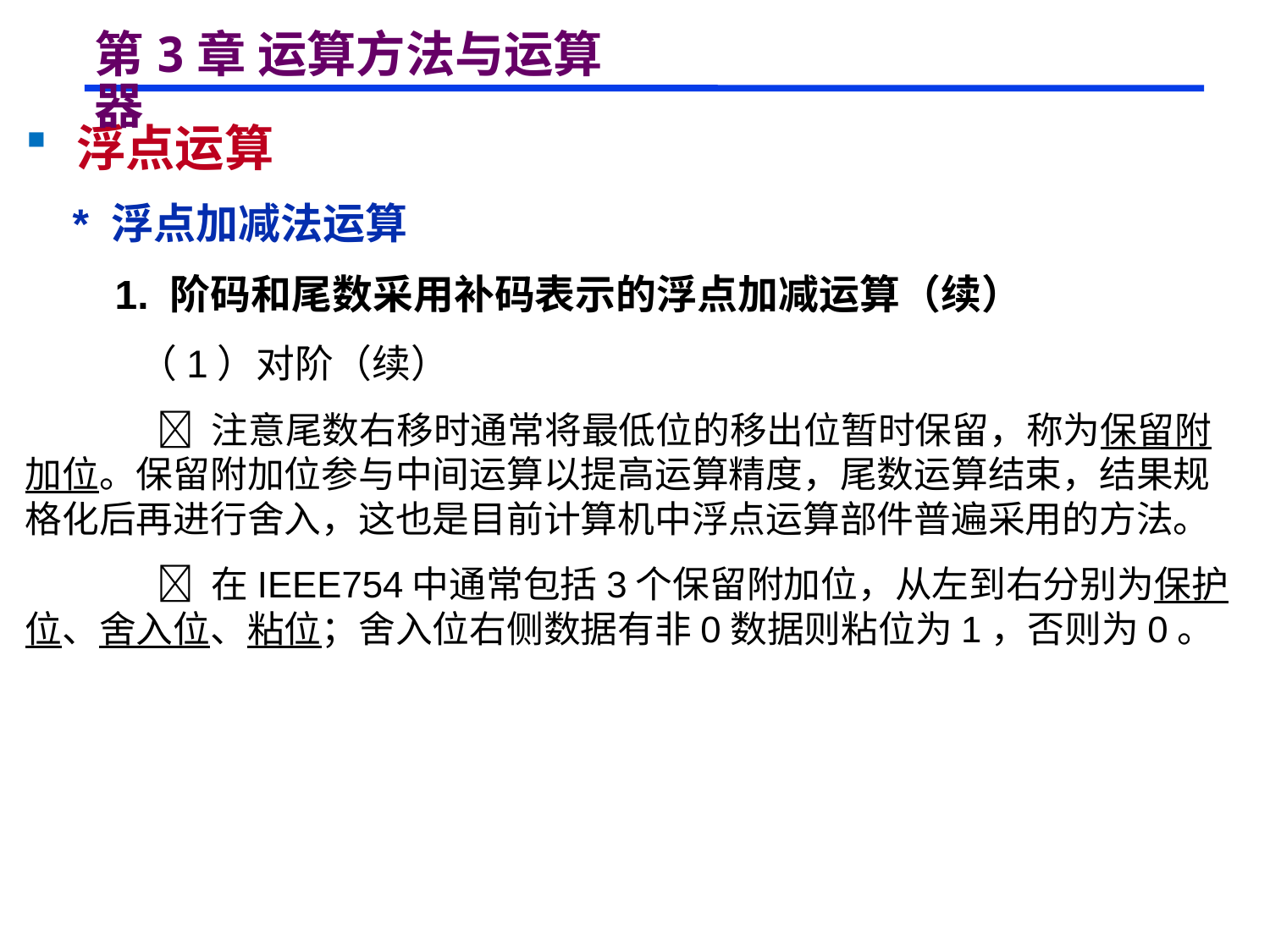

# 第3章 运算方法与运算器
 浮点运算
    * 浮点加减法运算
        1. 阶码和尾数采用补码表示的浮点加减运算（续）
            （1）对阶（续）
                ♦ 注意尾数右移时通常将最低位的移出位暂时保留，称为保留附加位。保留附加位参与中间运算以提高运算精度，尾数运算结束，结果规格化后再进行舍入，这也是目前计算机中浮点运算部件普遍采用的方法。
                ♦ 在IEEE754中通常包括3个保留附加位，从左到右分别为保护位、舍入位、粘位；舍入位右侧数据有非0数据则粘位为1，否则为0。